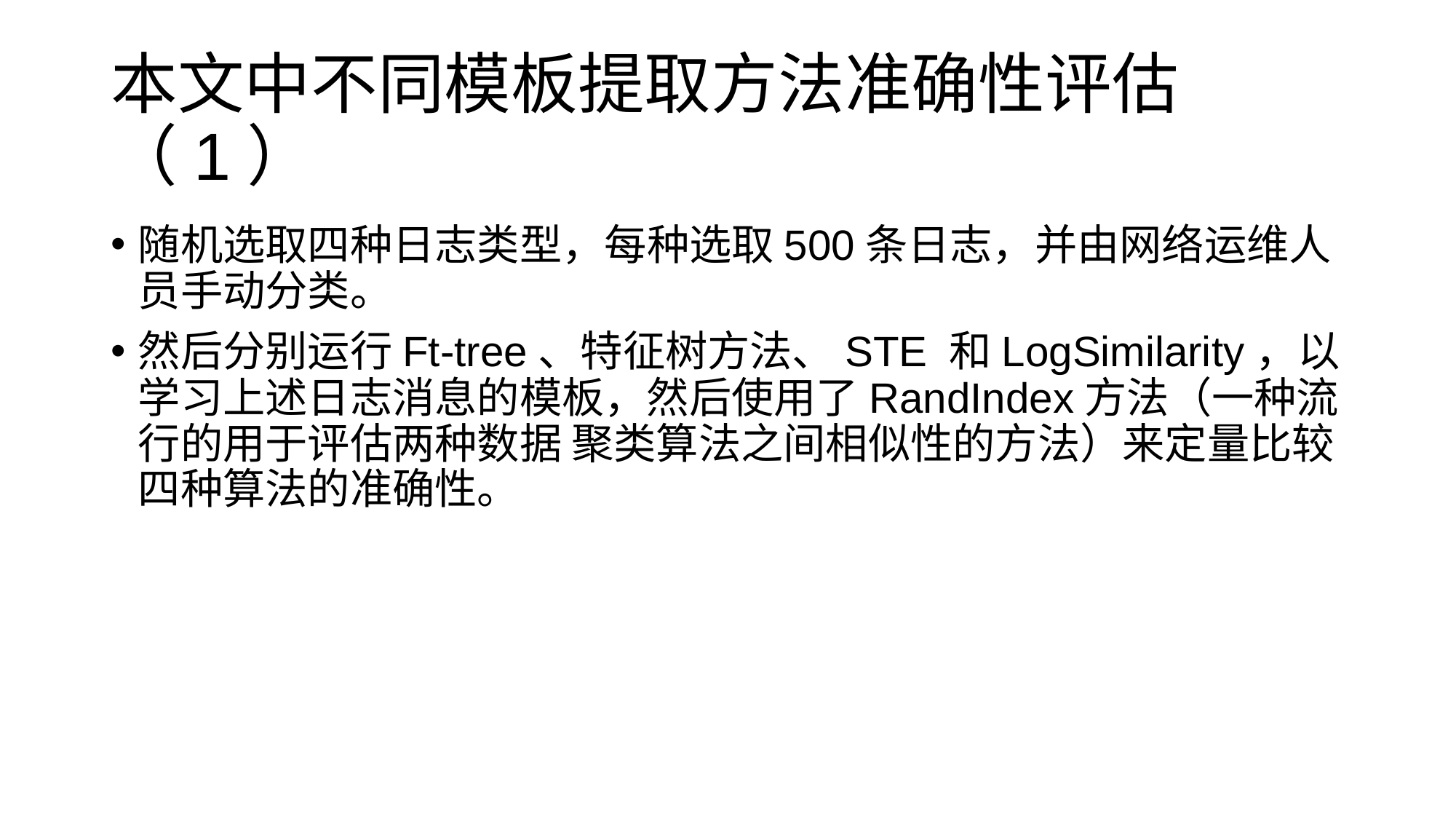

# 本文中不同模板提取方法准确性评估（1）
随机选取四种日志类型，每种选取500条日志，并由网络运维人员手动分类。
然后分别运行Ft-tree、特征树方法、STE 和LogSimilarity，以学习上述日志消息的模板，然后使用了RandIndex方法（一种流行的用于评估两种数据 聚类算法之间相似性的方法）来定量比较四种算法的准确性。